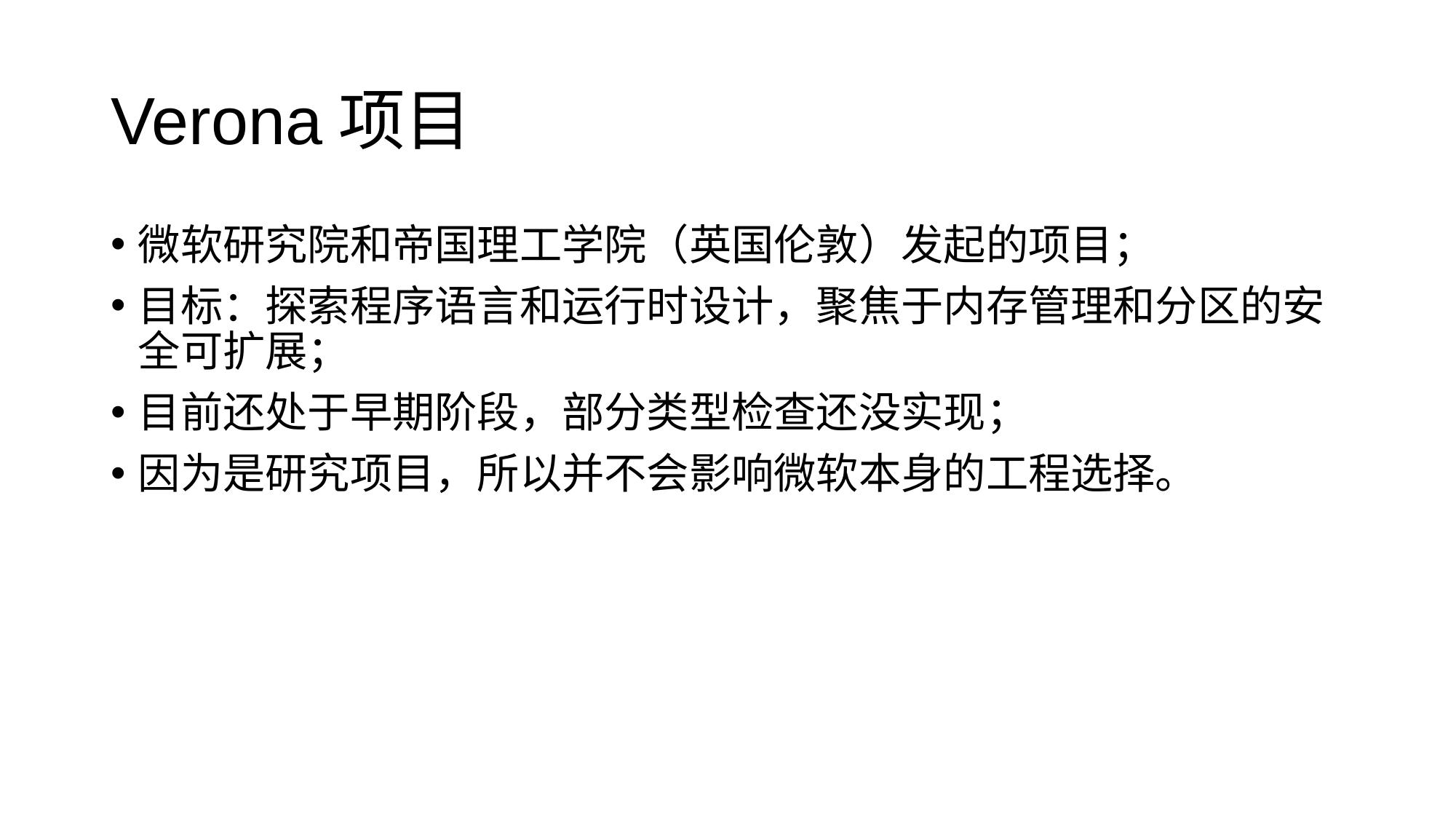

# Verona项目
微软研究院和帝国理工学院（英国伦敦）发起的项目；
目标：探索程序语言和运行时设计，聚焦于内存管理和分区的安全可扩展；
目前还处于早期阶段，部分类型检查还没实现；
因为是研究项目，所以并不会影响微软本身的工程选择。